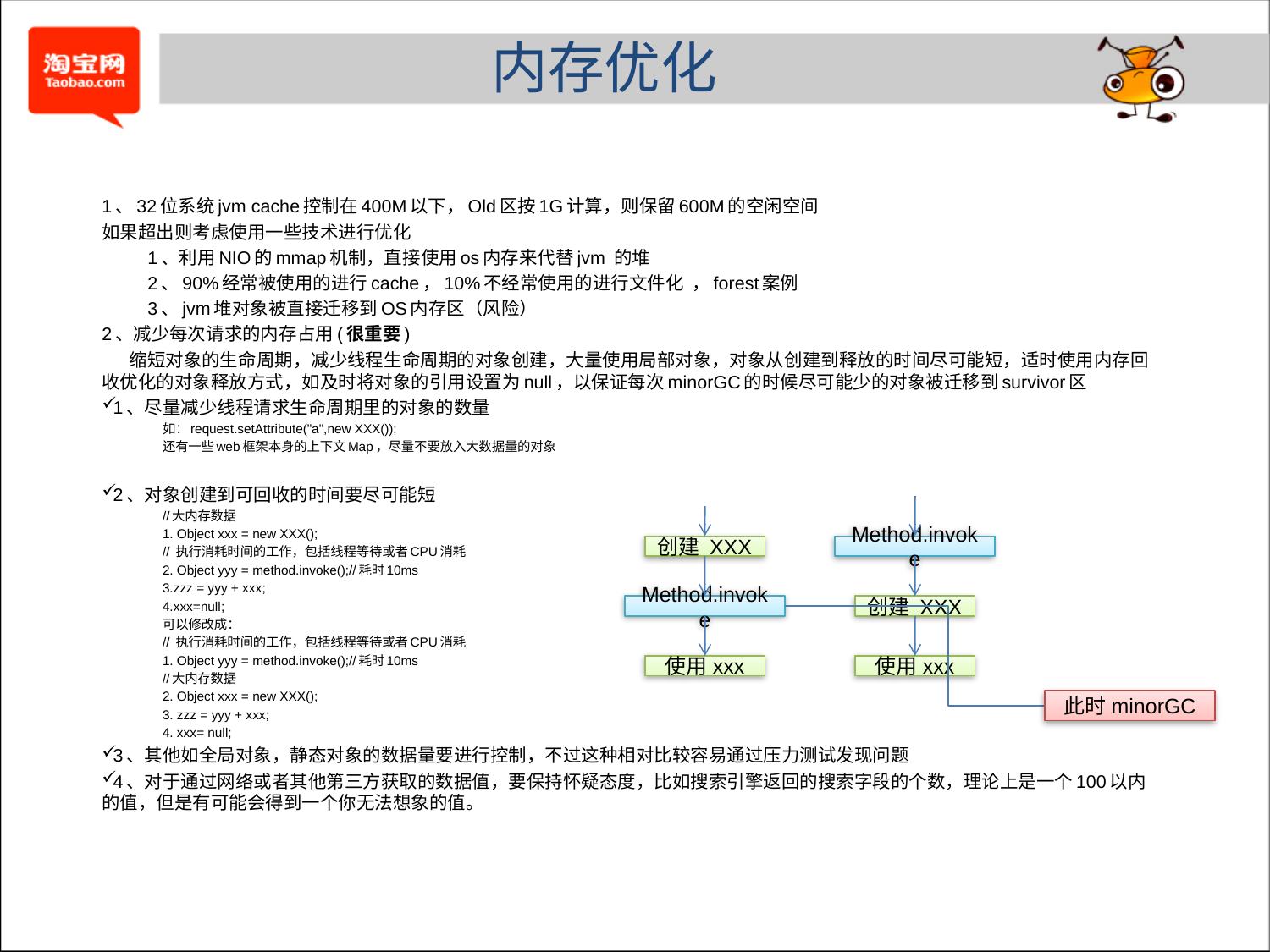

# 内存优化
1、32位系统jvm cache控制在400M以下，Old区按1G计算，则保留600M的空闲空间
如果超出则考虑使用一些技术进行优化
         1、利用NIO的mmap机制，直接使用os内存来代替jvm 的堆
         2、90%经常被使用的进行cache，10%不经常使用的进行文件化  ，forest案例
         3、jvm堆对象被直接迁移到OS内存区（风险）
2、减少每次请求的内存占用(很重要)
      缩短对象的生命周期，减少线程生命周期的对象创建，大量使用局部对象，对象从创建到释放的时间尽可能短，适时使用内存回收优化的对象释放方式，如及时将对象的引用设置为null，以保证每次minorGC的时候尽可能少的对象被迁移到survivor区
1、尽量减少线程请求生命周期里的对象的数量
如：request.setAttribute("a",new XXX());
还有一些web框架本身的上下文Map，尽量不要放入大数据量的对象

2、对象创建到可回收的时间要尽可能短
//大内存数据
1. Object xxx = new XXX();
// 执行消耗时间的工作，包括线程等待或者CPU消耗
2. Object yyy = method.invoke();//耗时10ms
3.zzz = yyy + xxx;
4.xxx=null;
可以修改成：
// 执行消耗时间的工作，包括线程等待或者CPU消耗
1. Object yyy = method.invoke();//耗时10ms
//大内存数据
2. Object xxx = new XXX();
3. zzz = yyy + xxx;
4. xxx= null;
3、其他如全局对象，静态对象的数据量要进行控制，不过这种相对比较容易通过压力测试发现问题
4、对于通过网络或者其他第三方获取的数据值，要保持怀疑态度，比如搜索引擎返回的搜索字段的个数，理论上是一个100以内的值，但是有可能会得到一个你无法想象的值。

创建 XXX
Method.invoke
Method.invoke
创建 XXX
使用xxx
使用xxx
此时minorGC